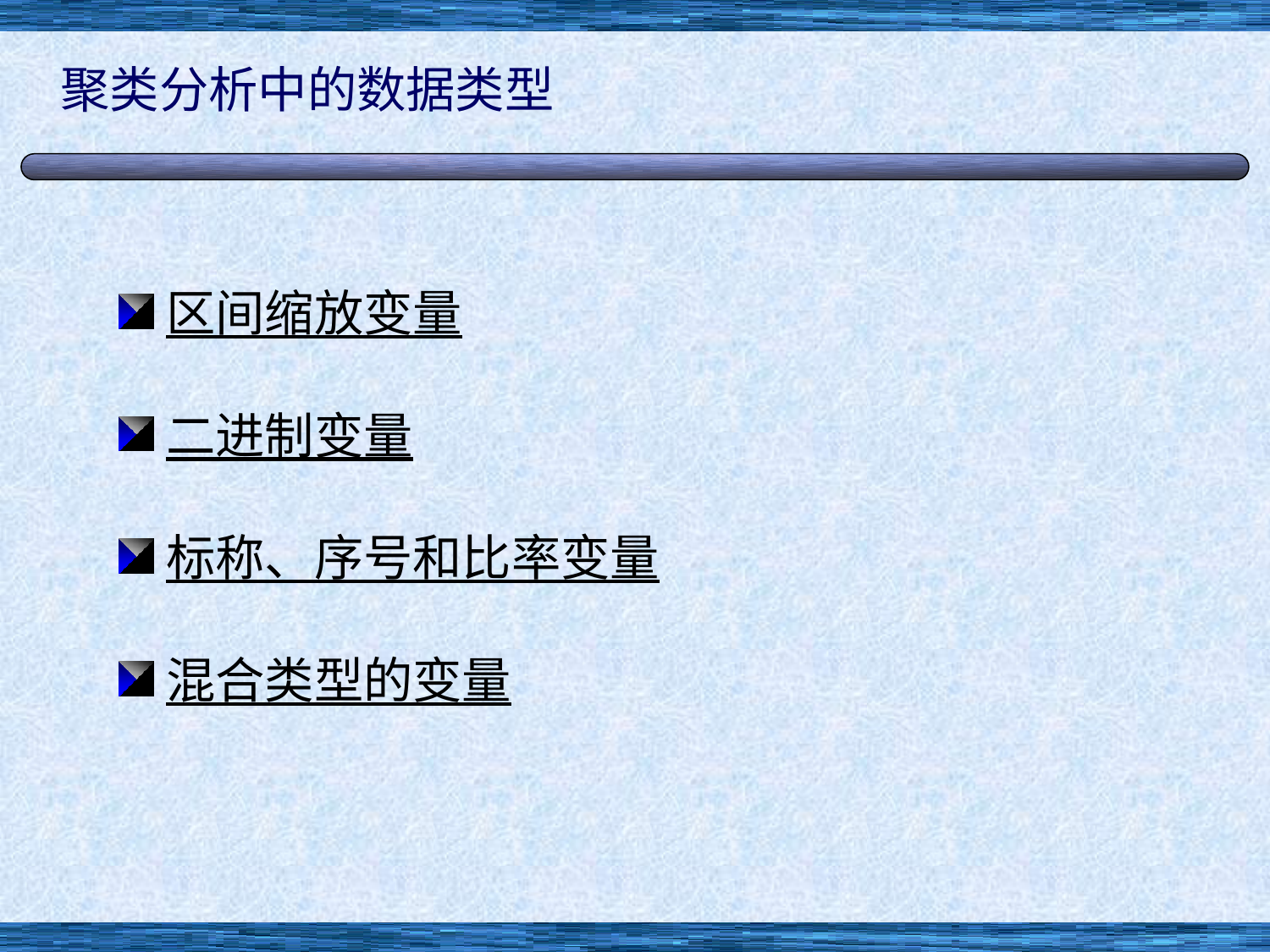

# 聚类分析中的数据类型
区间缩放变量
二进制变量
标称、序号和比率变量
混合类型的变量